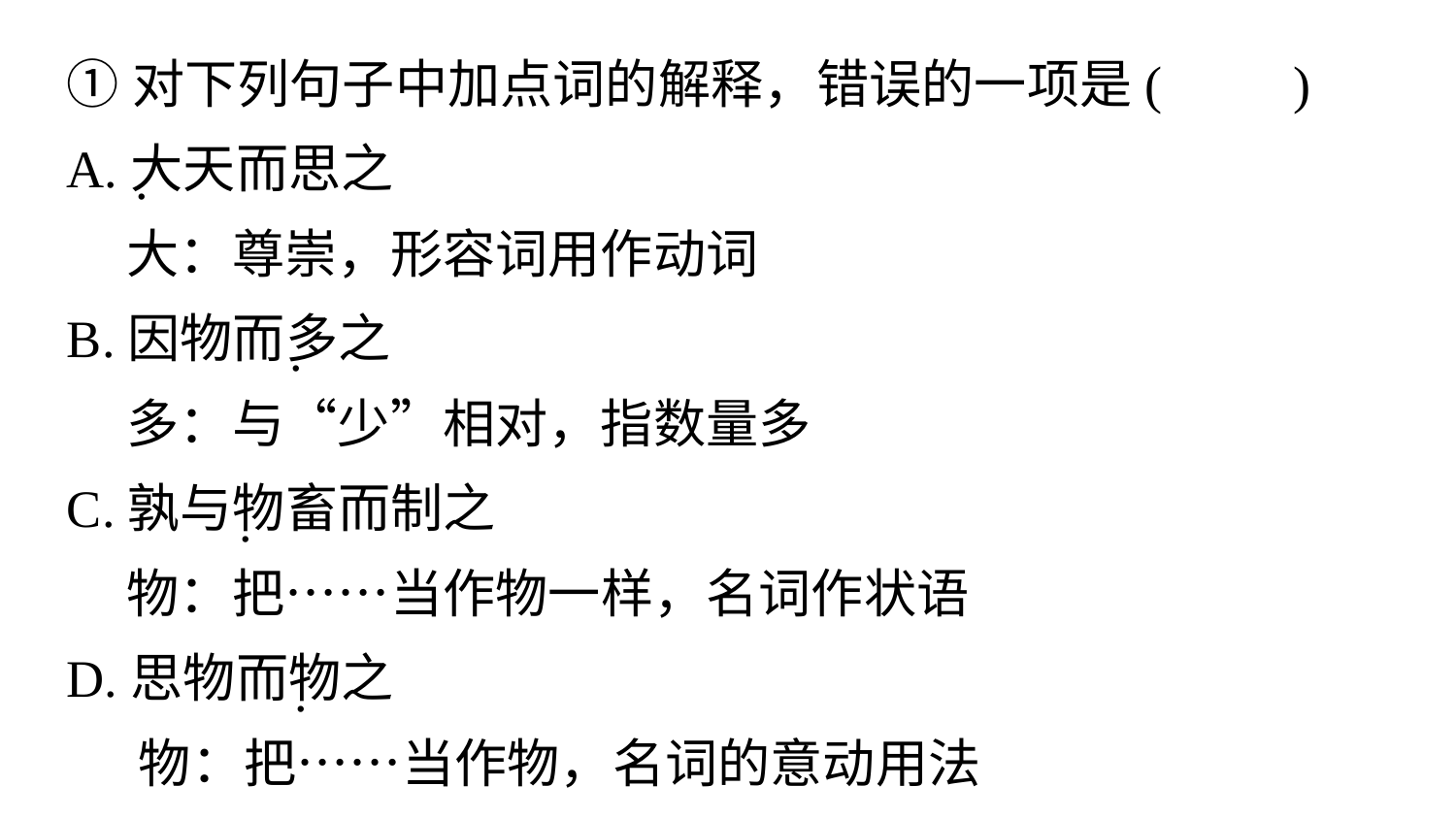

①对下列句子中加点词的解释，错误的一项是(　　)
A.大天而思之
    大：尊崇，形容词用作动词
B.因物而多之
    多：与“少”相对，指数量多
C.孰与物畜而制之
    物：把……当作物一样，名词作状语
D.思物而物之
     物：把……当作物，名词的意动用法
.
.
.
.